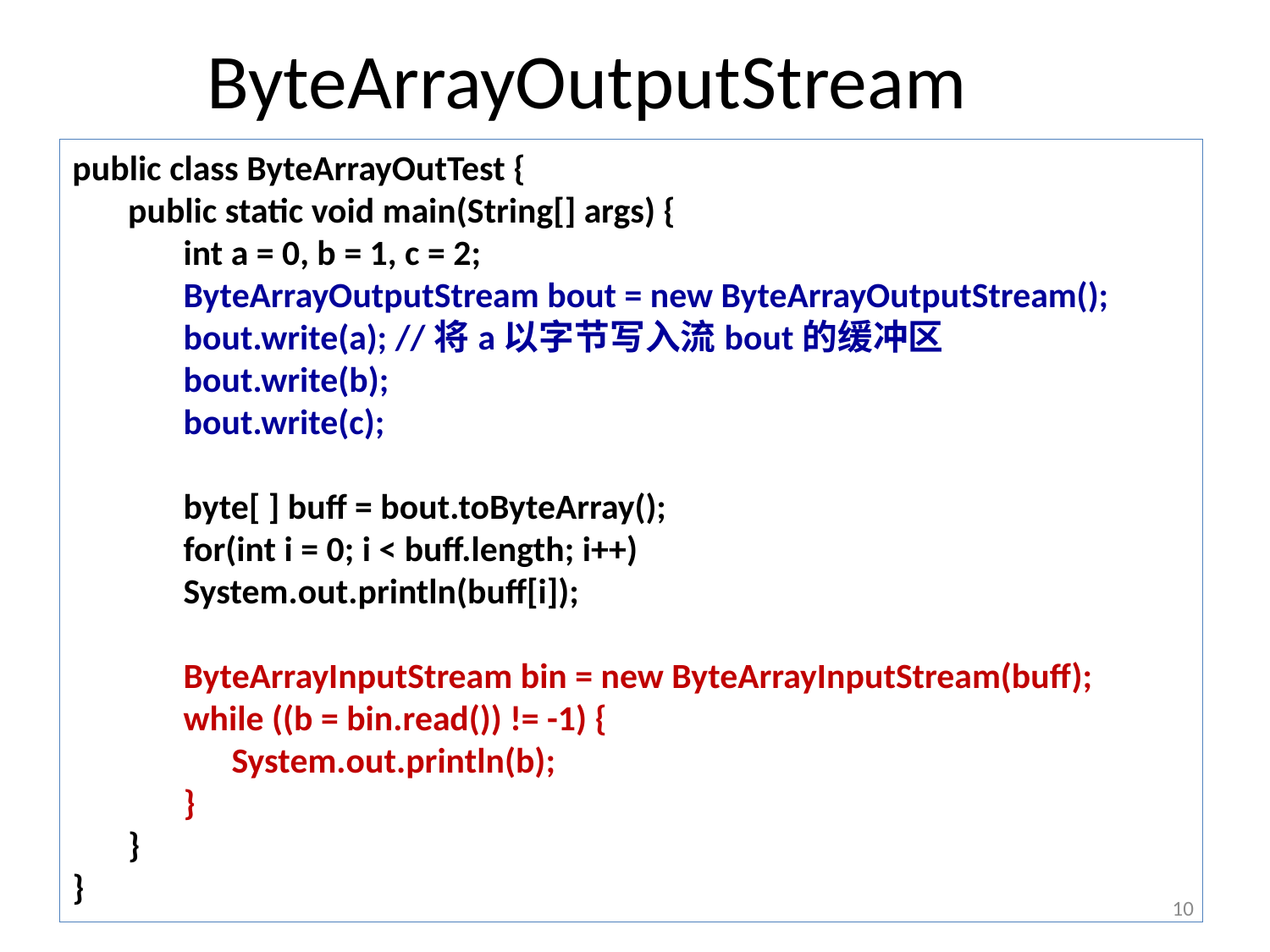

# ByteArrayOutputStream
public class ByteArrayOutTest {
public static void main(String[] args) {
int a = 0, b = 1, c = 2;
ByteArrayOutputStream bout = new ByteArrayOutputStream();
bout.write(a); //将a以字节写入流bout的缓冲区
bout.write(b);
bout.write(c);

byte[ ] buff = bout.toByteArray();
for(int i = 0; i < buff.length; i++)
System.out.println(buff[i]);

ByteArrayInputStream bin = new ByteArrayInputStream(buff);
while ((b = bin.read()) != -1) {
      System.out.println(b);
}
}
}
10